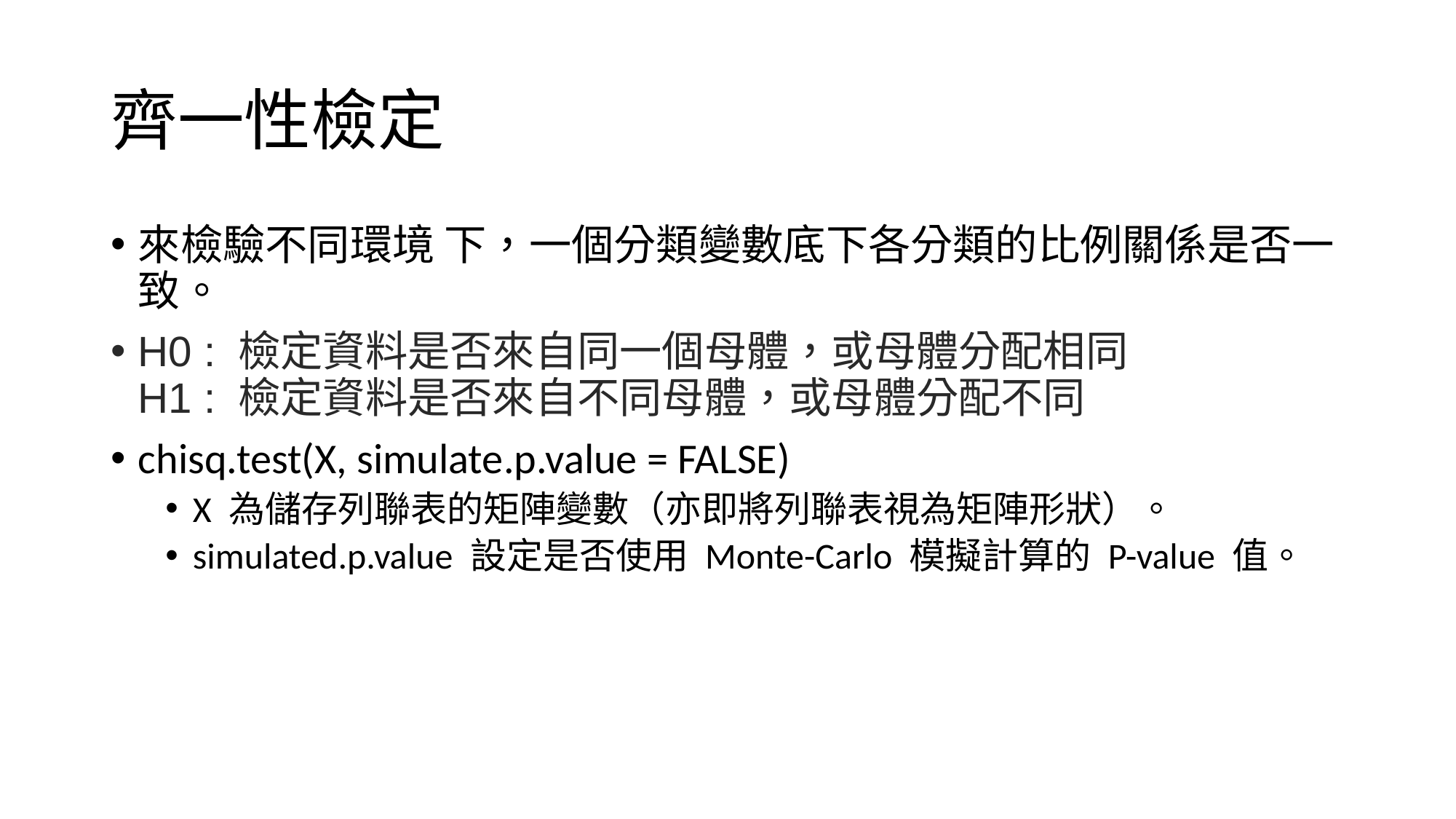

# 齊一性檢定
來檢驗不同環境 下，一個分類變數底下各分類的比例關係是否一致。
H0 : 檢定資料是否來自同一個母體，或母體分配相同
H1 : 檢定資料是否來自不同母體，或母體分配不同
chisq.test(X, simulate.p.value = FALSE)
X 為儲存列聯表的矩陣變數（亦即將列聯表視為矩陣形狀）。
simulated.p.value 設定是否使用 Monte-Carlo 模擬計算的 P-value 值。